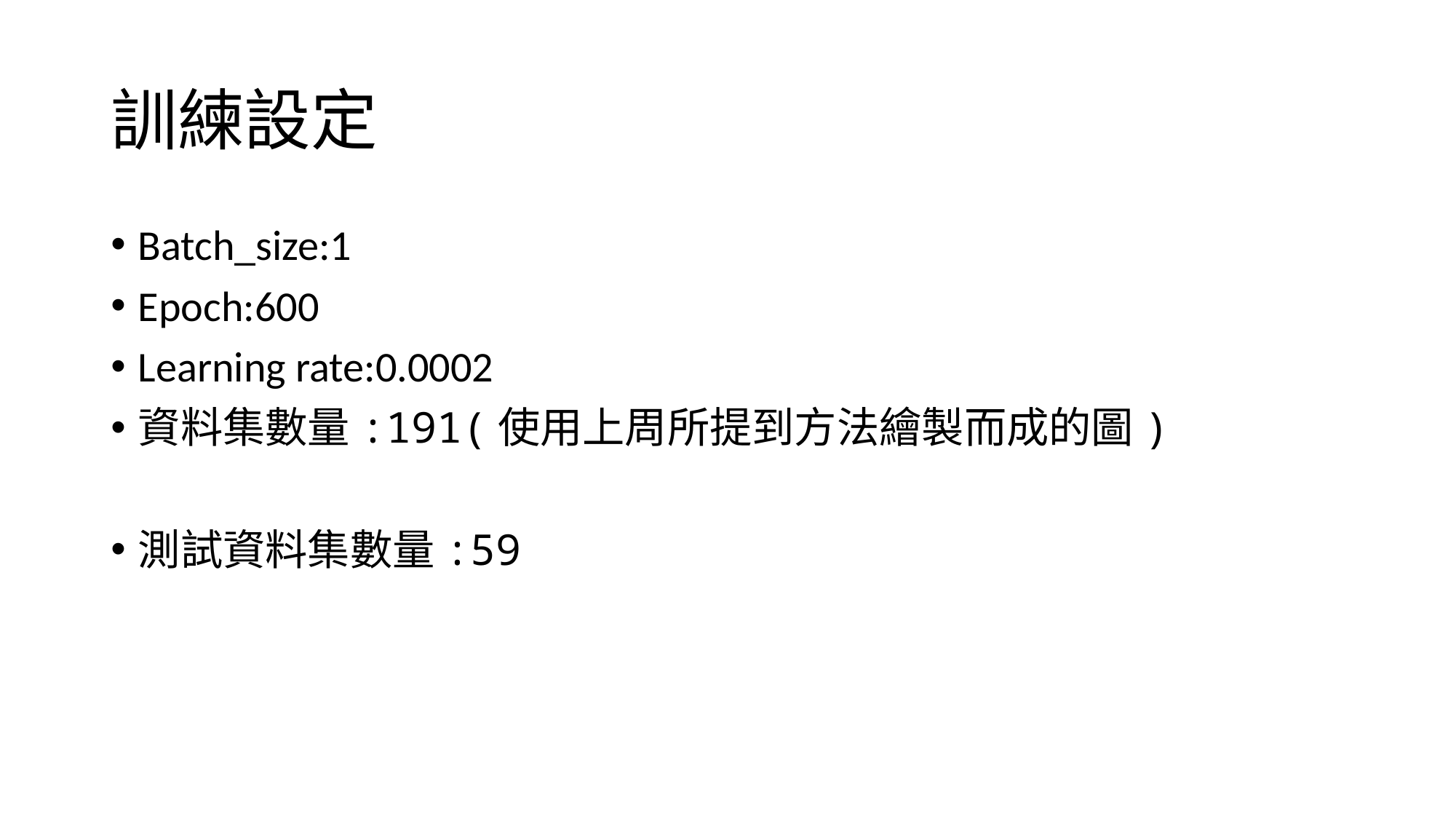

# 訓練設定
Batch_size:1
Epoch:600
Learning rate:0.0002
資料集數量:191(使用上周所提到方法繪製而成的圖)

測試資料集數量:59